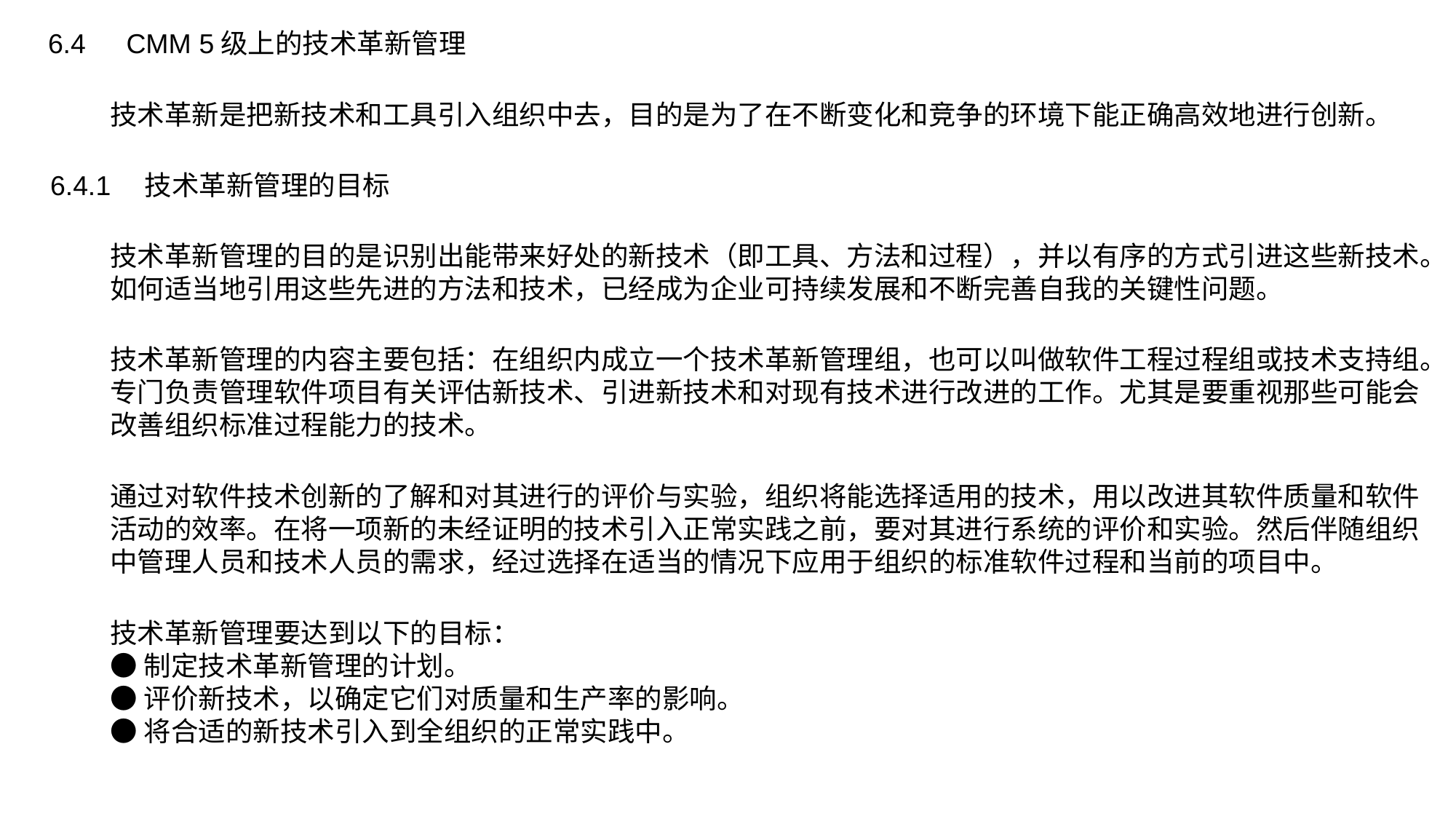

6.4　CMM 5级上的技术革新管理
技术革新是把新技术和工具引入组织中去，目的是为了在不断变化和竞争的环境下能正确高效地进行创新。
6.4.1　技术革新管理的目标
技术革新管理的目的是识别出能带来好处的新技术（即工具、方法和过程），并以有序的方式引进这些新技术。如何适当地引用这些先进的方法和技术，已经成为企业可持续发展和不断完善自我的关键性问题。
技术革新管理的内容主要包括：在组织内成立一个技术革新管理组，也可以叫做软件工程过程组或技术支持组。专门负责管理软件项目有关评估新技术、引进新技术和对现有技术进行改进的工作。尤其是要重视那些可能会改善组织标准过程能力的技术。
通过对软件技术创新的了解和对其进行的评价与实验，组织将能选择适用的技术，用以改进其软件质量和软件活动的效率。在将一项新的未经证明的技术引入正常实践之前，要对其进行系统的评价和实验。然后伴随组织中管理人员和技术人员的需求，经过选择在适当的情况下应用于组织的标准软件过程和当前的项目中。
技术革新管理要达到以下的目标：
●制定技术革新管理的计划。
●评价新技术，以确定它们对质量和生产率的影响。
●将合适的新技术引入到全组织的正常实践中。